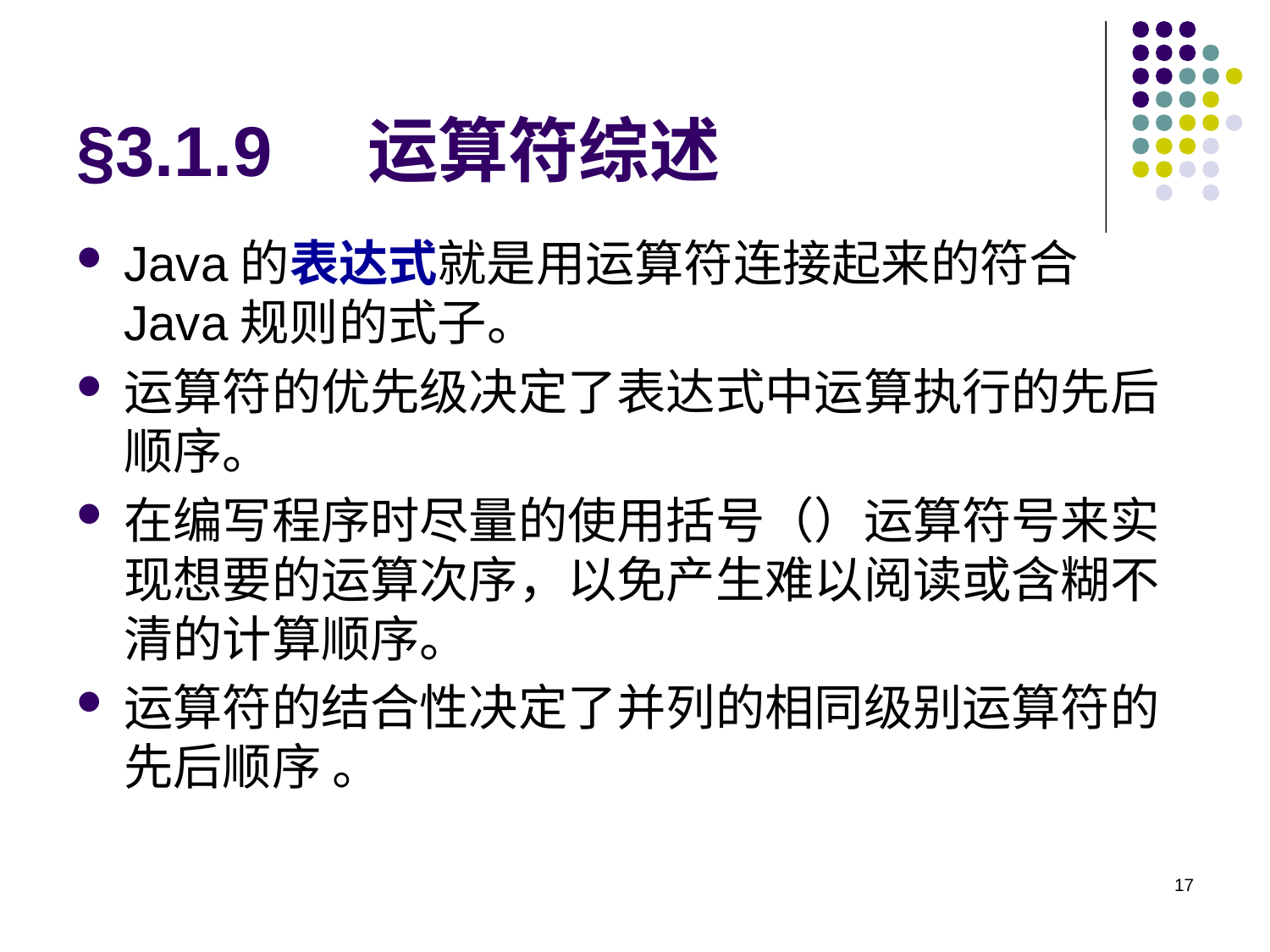

# §3.1.9    运算符综述
Java的表达式就是用运算符连接起来的符合Java规则的式子。
运算符的优先级决定了表达式中运算执行的先后顺序。
在编写程序时尽量的使用括号（）运算符号来实现想要的运算次序，以免产生难以阅读或含糊不清的计算顺序。
运算符的结合性决定了并列的相同级别运算符的先后顺序 。
17